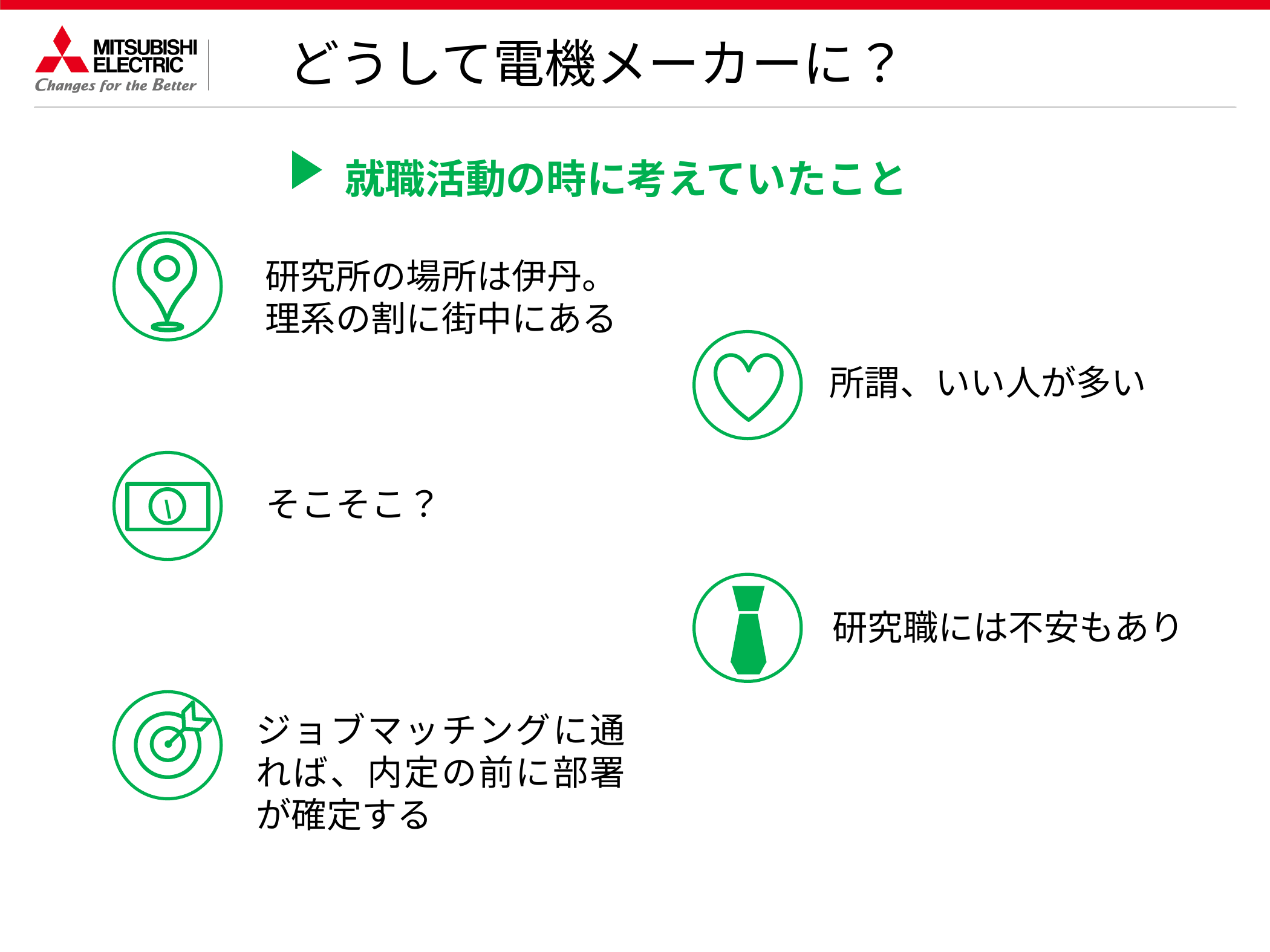

どうして電機メーカーに？
就職活動の時に考えていたこと

研究所の場所は伊丹。理系の割に街中にある

所謂、いい人が多い

\

そこそこ？

研究職には不安もあり

ジョブマッチングに通れば、内定の前に部署が確定する